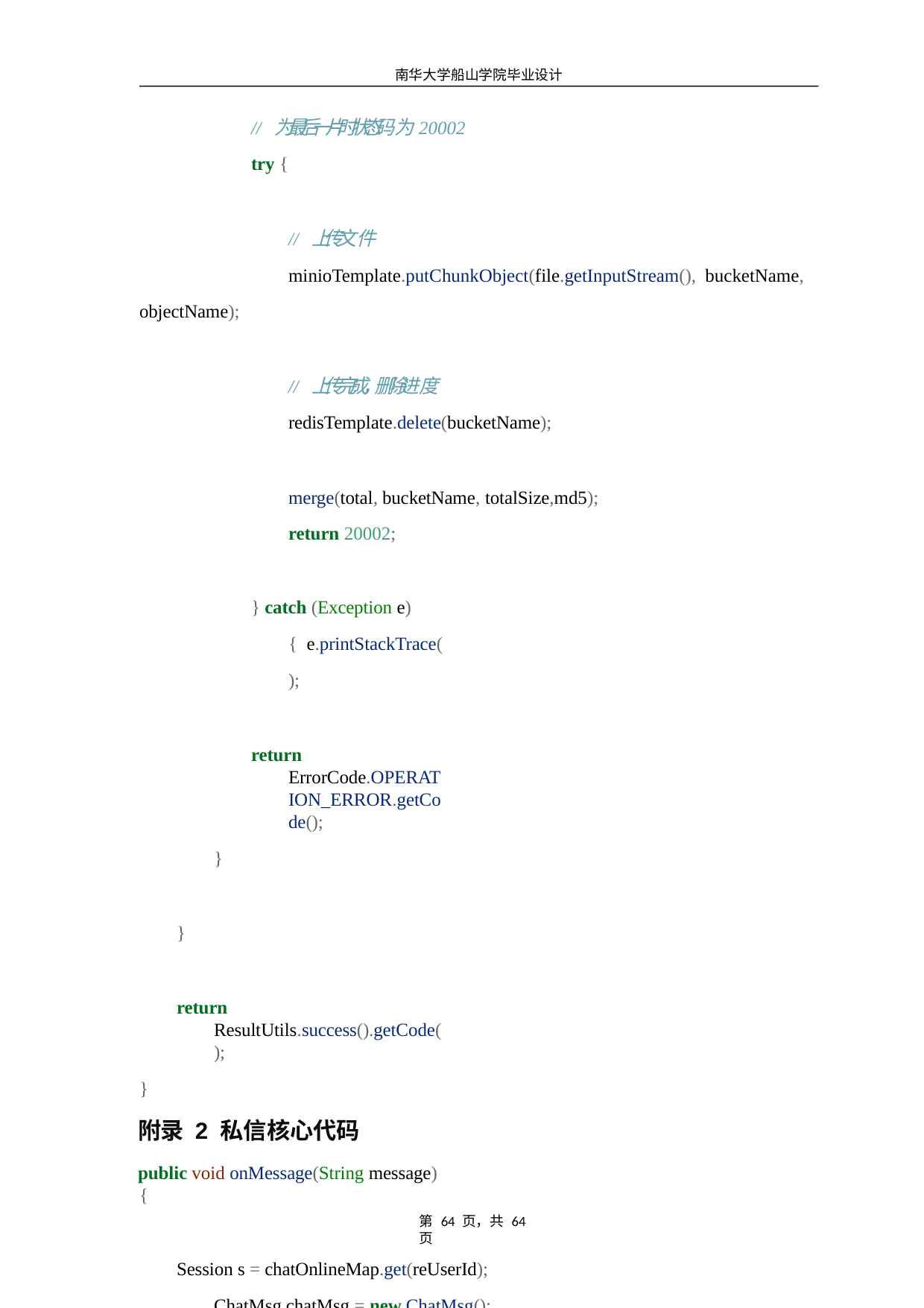

南华大学船山学院毕业设计

// 为最后一片时状态码为20002
try {

// 上传文件
minioTemplate.putChunkObject(file.getInputStream(), bucketName,
objectName);

// 上传完成，删除进度
redisTemplate.delete(bucketName);

merge(total, bucketName, totalSize,md5);
return 20002;

} catch (Exception e) {  e.printStackTrace();

return ErrorCode.OPERATION_ERROR.getCode();
}

}

return ResultUtils.success().getCode();
}
附录 2 私信核心代码
public void onMessage(String message) {

Session s = chatOnlineMap.get(reUserId);  ChatMsg chatMsg = new ChatMsg();  chatMsg.setMessage(message);

第 64 页，共 64 页